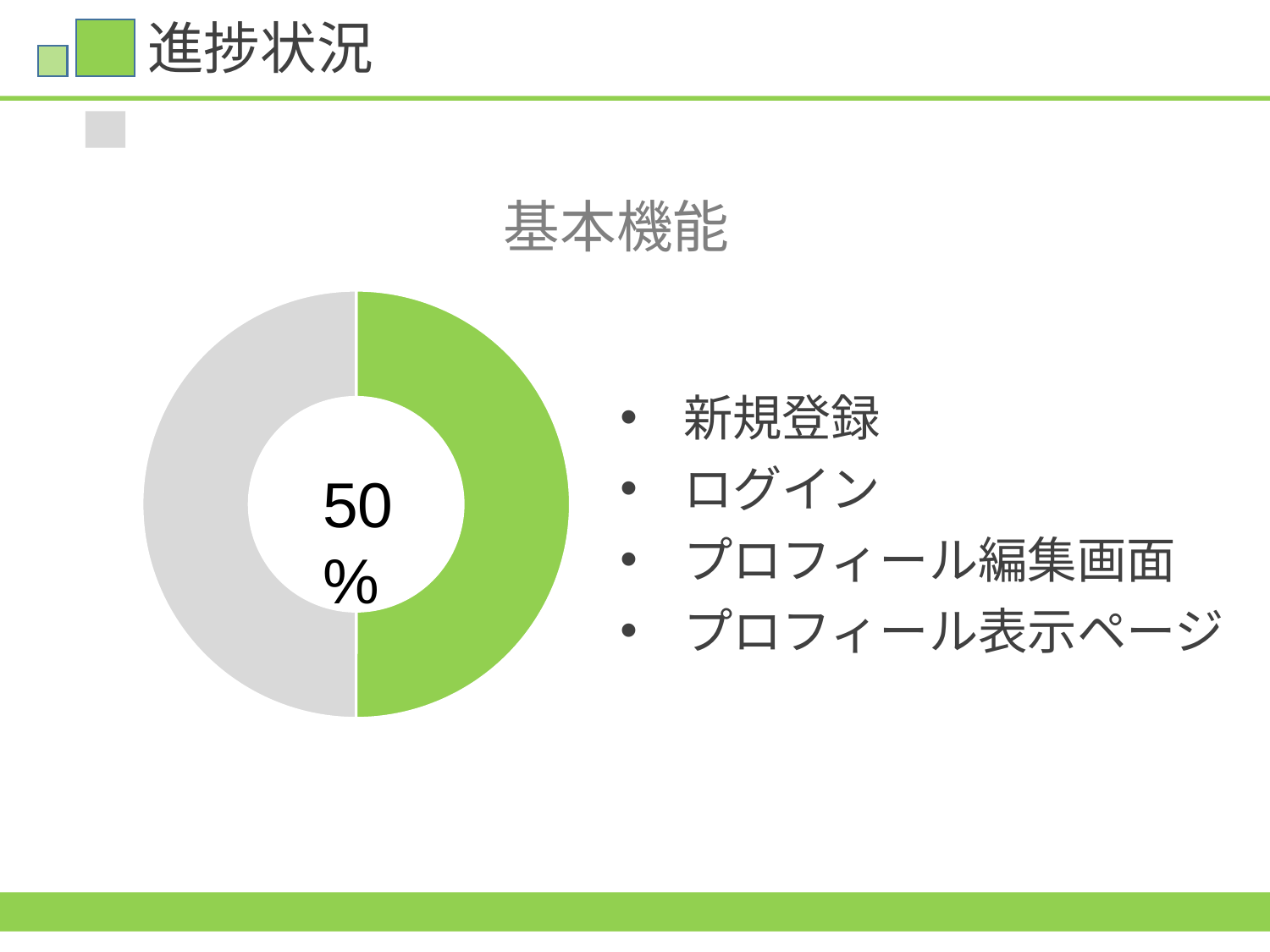

# 進捗状況

### Chart

| Category | 進捗率 |
|---|---|
| 第進捗率 | 50.0 |
| 未完了 | 50.0 |
基本機能

### Chart

| Category |
|---|
新規登録
ログイン
プロフィール編集画面
プロフィール表示ページ

50%